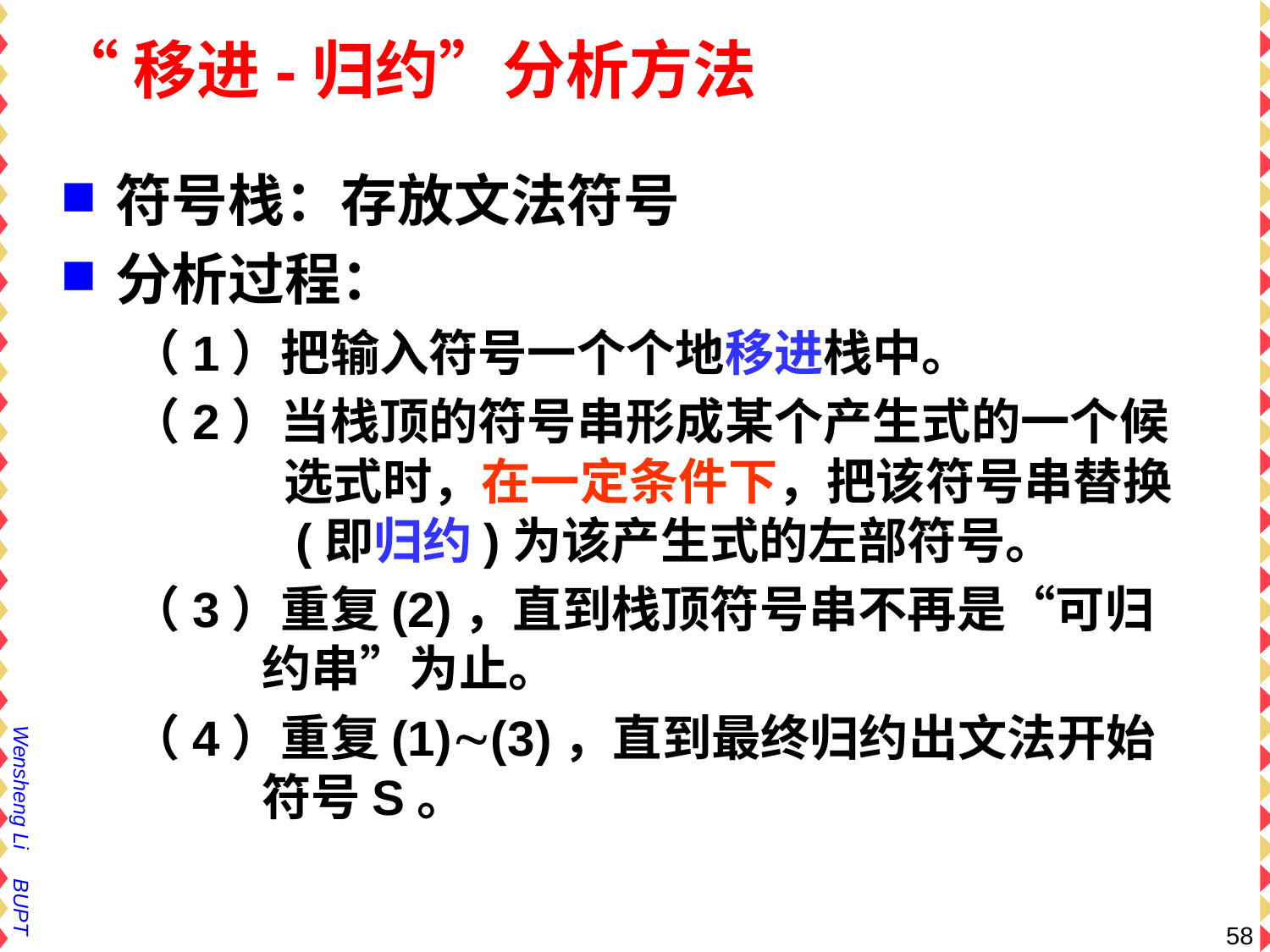

# “移进-归约”分析方法
符号栈：存放文法符号
分析过程：
（1）把输入符号一个个地移进栈中。
（2）当栈顶的符号串形成某个产生式的一个候     选式时，在一定条件下，把该符号串替换     (即归约)为该产生式的左部符号。
（3）重复(2)，直到栈顶符号串不再是“可归     约串”为止。
（4）重复(1)∼(3)，直到最终归约出文法开始     符号S。
58